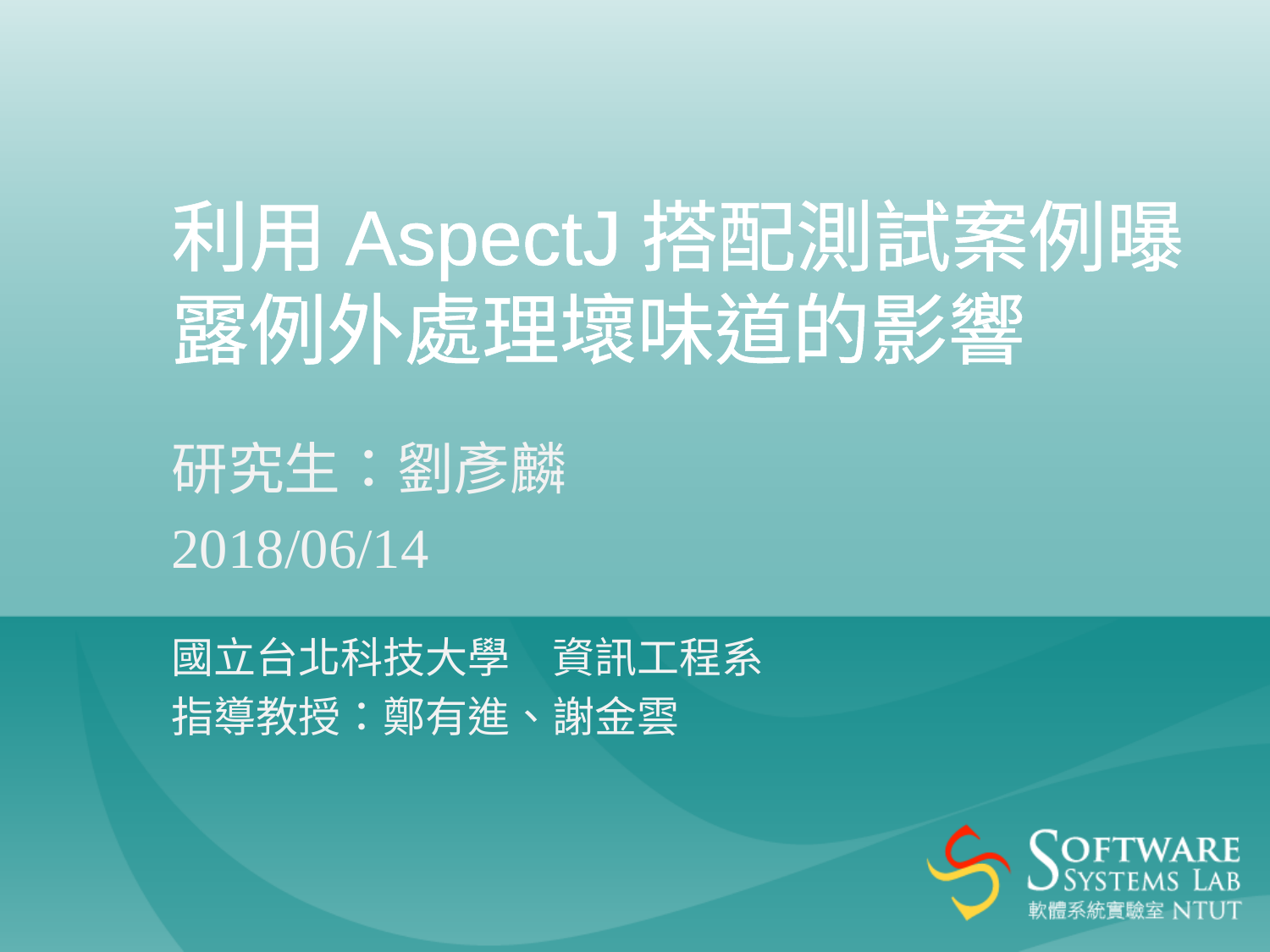

# 利用AspectJ搭配測試案例曝露例外處理壞味道的影響
研究生：劉彥麟
2018/06/14

國立台北科技大學　資訊工程系
指導教授：鄭有進、謝金雲